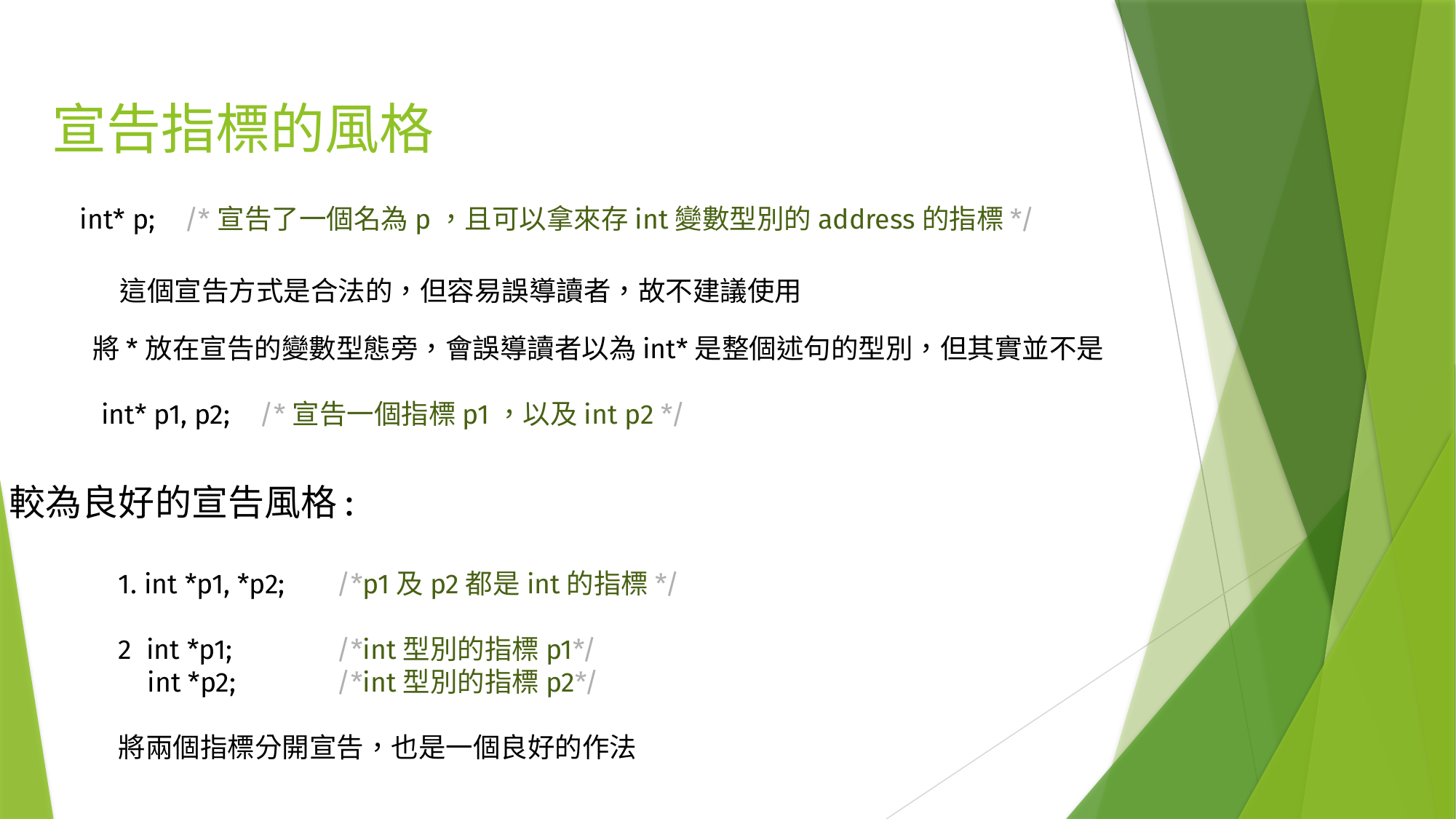

# 宣告指標的風格
int* p;    /*宣告了一個名為p，且可以拿來存int變數型別的address的指標*/
這個宣告方式是合法的，但容易誤導讀者，故不建議使用
將*放在宣告的變數型態旁，會誤導讀者以為int*是整個述句的型別，但其實並不是
int* p1, p2;    /*宣告一個指標p1，以及int p2 */
較為良好的宣告風格:

	1. int *p1, *p2; 	/*p1及p2都是int的指標*/

	2  int *p1;	/*int型別的指標p1*/
	    int *p2;	/*int型別的指標p2*/

	將兩個指標分開宣告，也是一個良好的作法